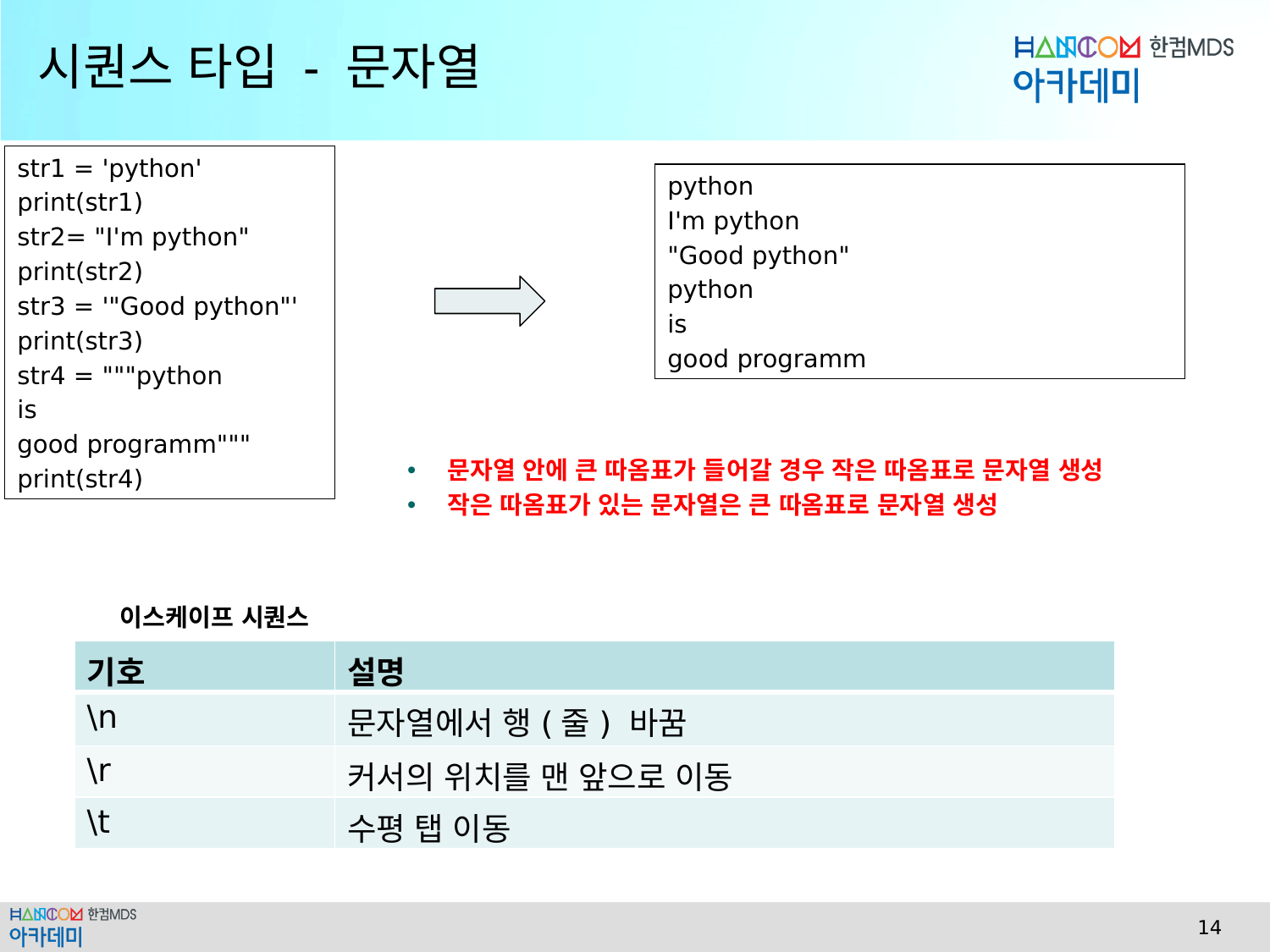

# 시퀀스 타입 - 문자열
str1 = 'python'
print(str1)
str2= "I'm python"
print(str2)
str3 = '"Good python"'
print(str3)
str4 = """python
is
good programm"""
print(str4)
python
I'm python
"Good python"
python
is
good programm

문자열 안에 큰 따옴표가 들어갈 경우 작은 따옴표로 문자열 생성
작은 따옴표가 있는 문자열은 큰 따옴표로 문자열 생성
이스케이프 시퀀스
| 기호 | 설명 |
| --- | --- |
| \n | 문자열에서 행(줄) 바꿈 |
| \r | 커서의 위치를 맨 앞으로 이동 |
| \t | 수평 탭 이동 |
                               14